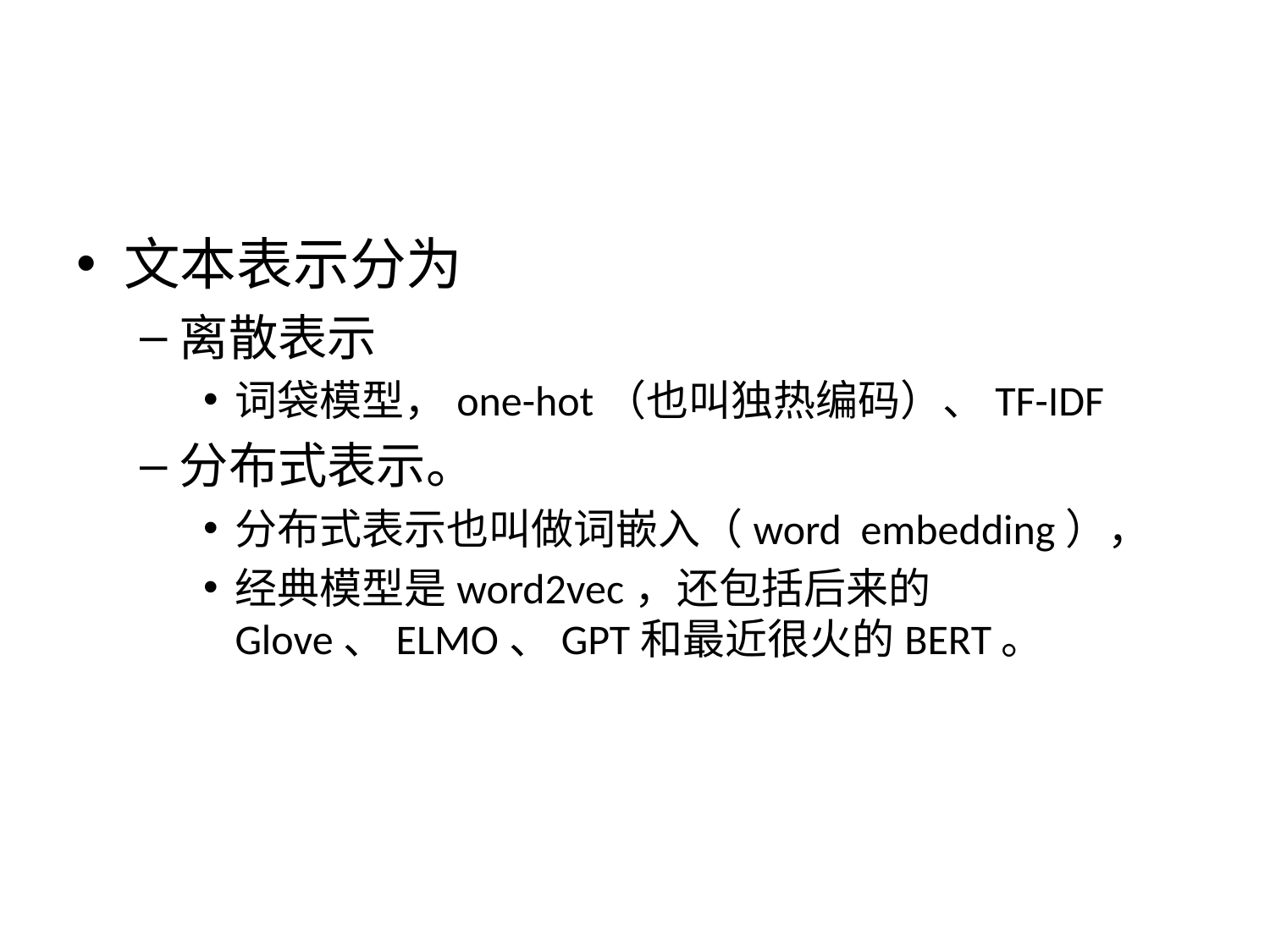

#
文本表示分为
离散表示
词袋模型，one-hot（也叫独热编码）、TF-IDF
分布式表示。
分布式表示也叫做词嵌入（word  embedding），
经典模型是word2vec，还包括后来的Glove、ELMO、GPT和最近很火的BERT。